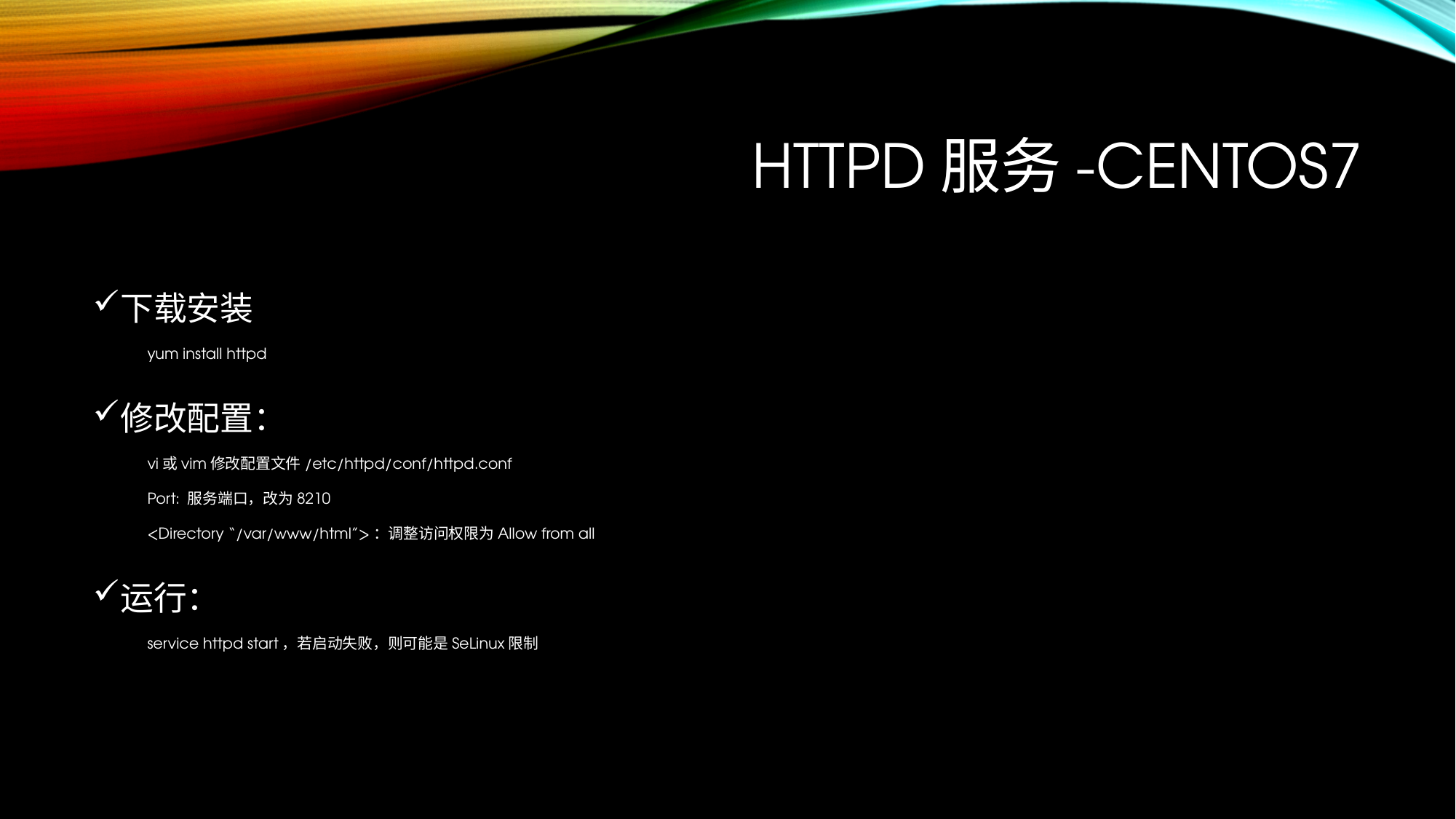

# Httpd服务-centos7
下载安装
yum install httpd
修改配置：
vi或vim修改配置文件/etc/httpd/conf/httpd.conf
Port: 服务端口，改为8210
<Directory “/var/www/html”>：调整访问权限为Allow from all
运行：
service httpd start，若启动失败，则可能是SeLinux限制